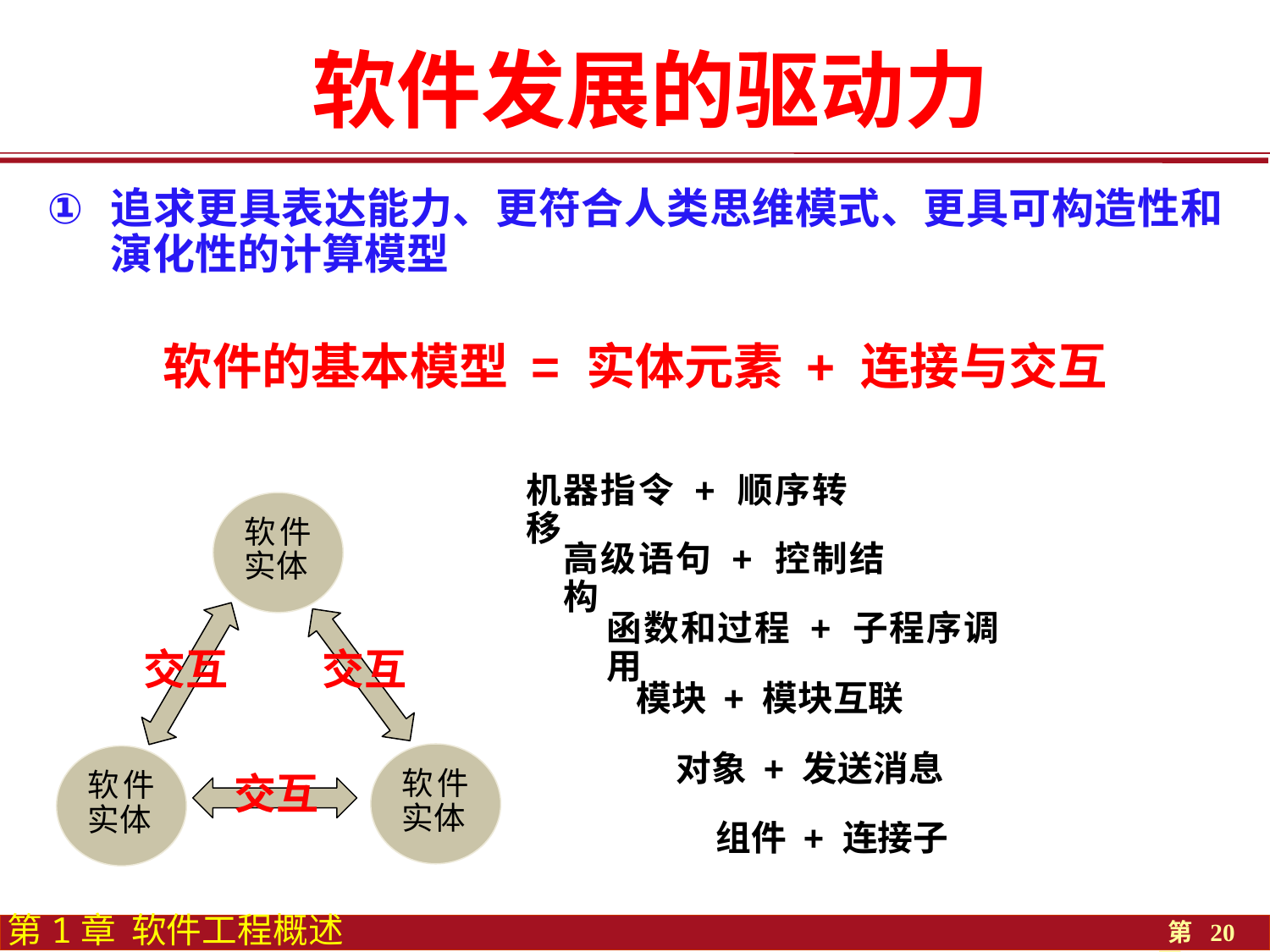

软件发展的驱动力
追求更具表达能力、更符合人类思维模式、更具可构造性和演化性的计算模型
软件的基本模型 = 实体元素 + 连接与交互
机器指令 + 顺序转移
软件实体
交互
交互

软件实体
软件实体
交互

高级语句 + 控制结构
函数和过程 + 子程序调用
模块 + 模块互联
对象 + 发送消息
组件 + 连接子